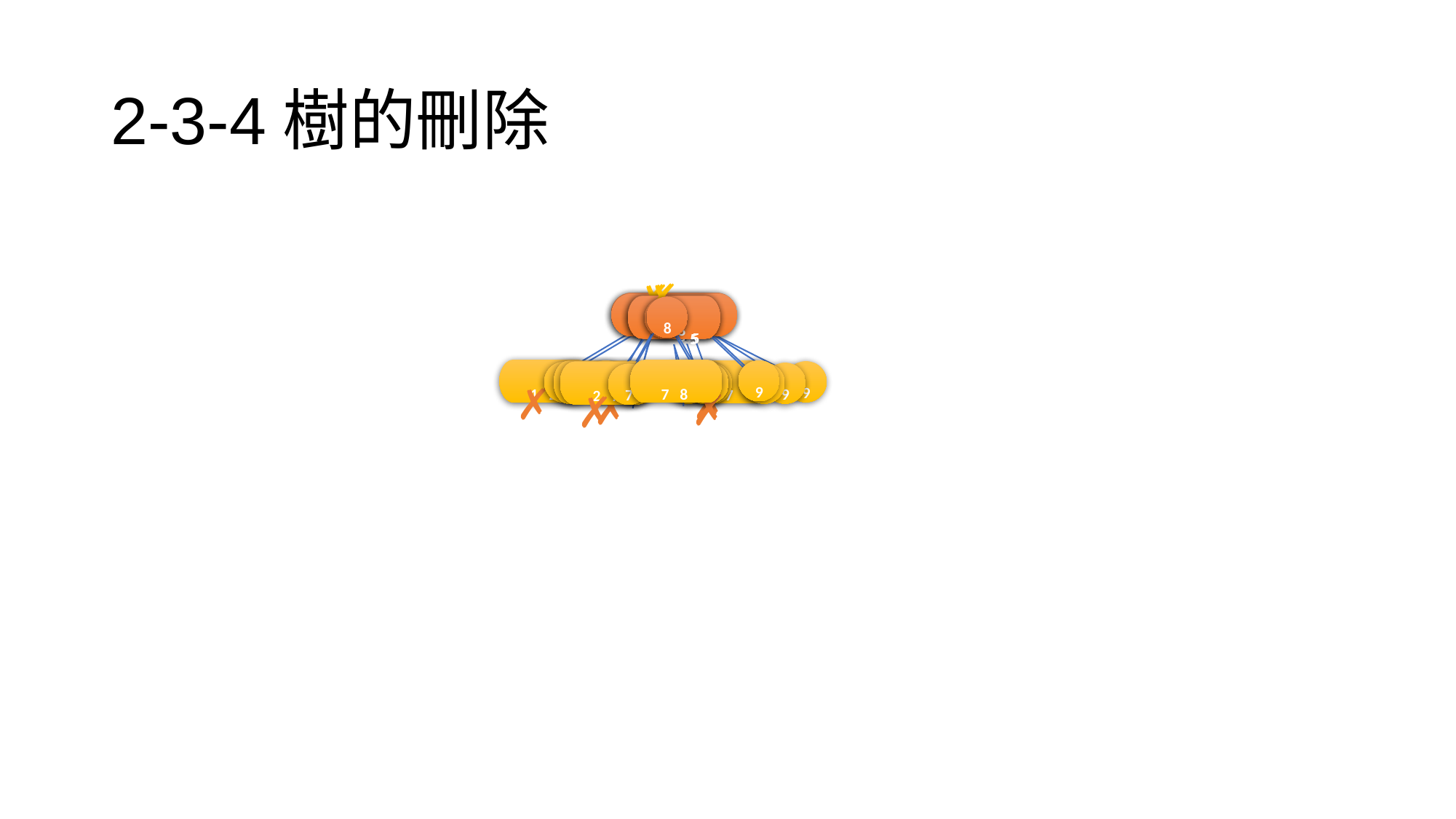

# 2-3-4樹的刪除
✗

5   8
5
2

7

9

✗

3   5   8
5
2

7

9

4

3   5   8
5
9

1   2
4

6   7
✗
✗
8

5
9

7

✗

5   8
5

7

9

2   4
✗
8

5

9

2   7
✗

7   8